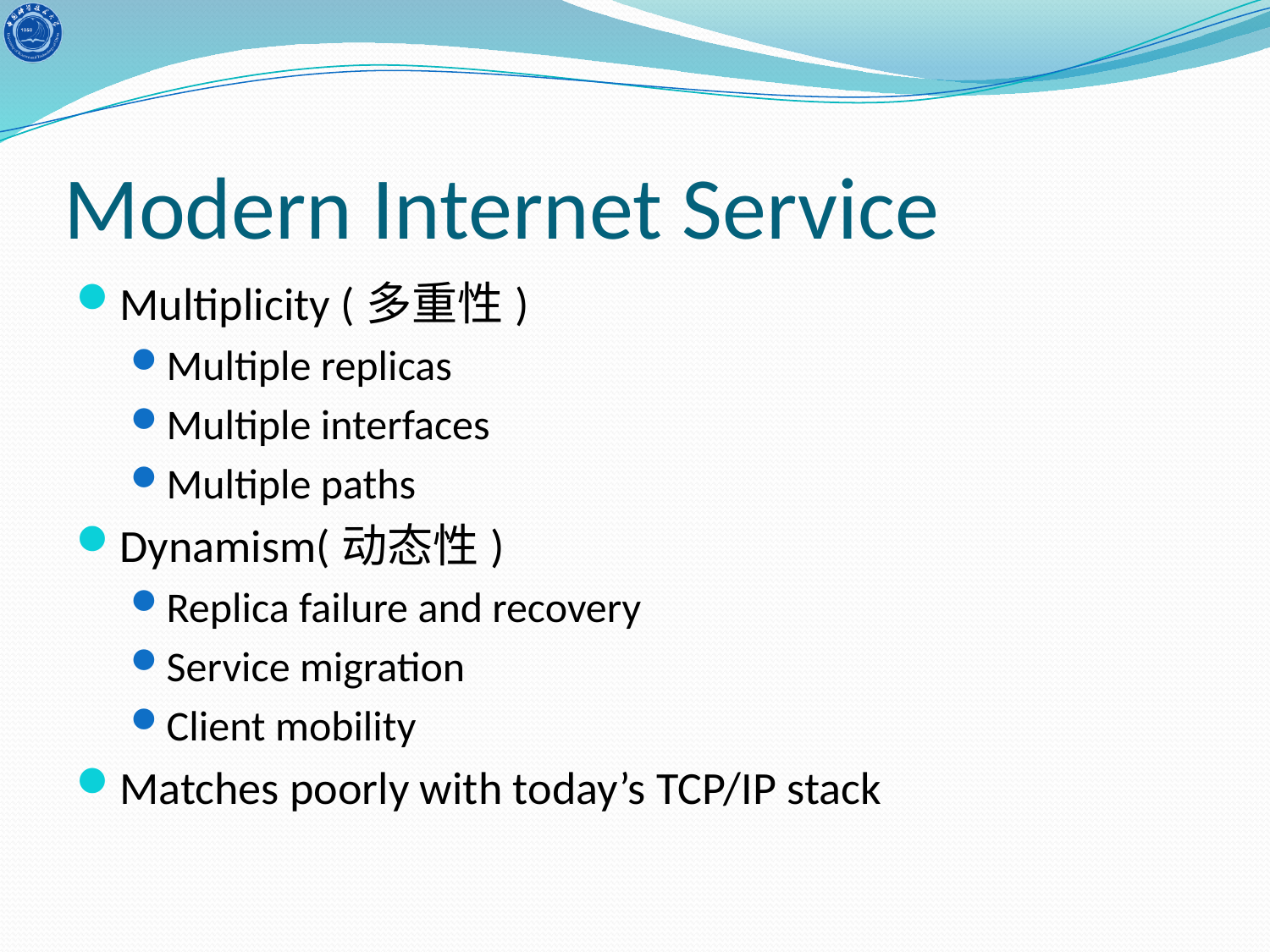

# Modern Internet Service
Multiplicity (多重性)
Multiple replicas
Multiple interfaces
Multiple paths
Dynamism(动态性)
Replica failure and recovery
Service migration
Client mobility
Matches poorly with today’s TCP/IP stack